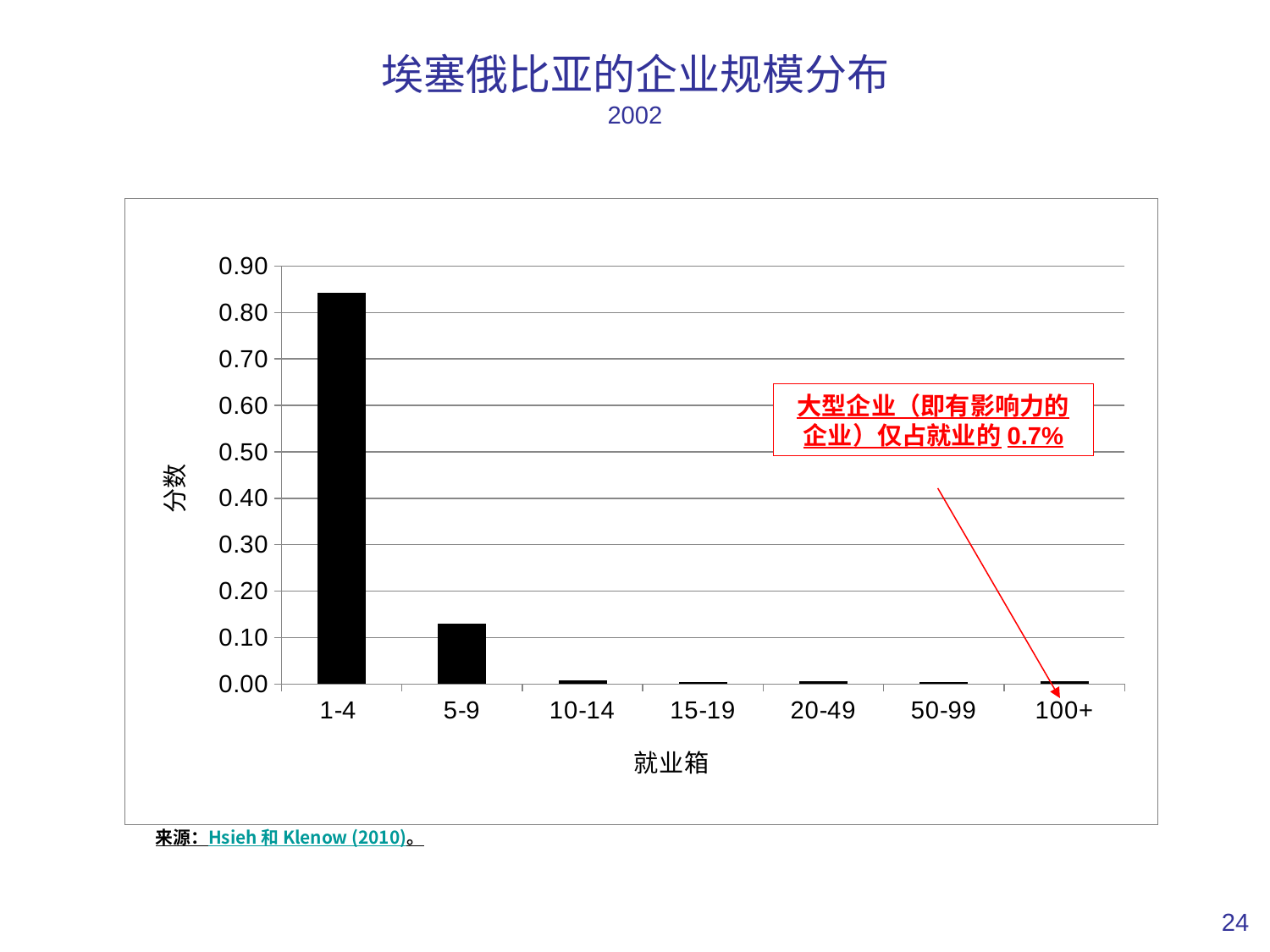

# 埃塞俄比亚的企业规模分布 2002

### Chart

| Category | Fraction |
|---|---|
| 1-4  | 0.843198458659921 |
| 5-9 | 0.129341176911809 |
| 10-14 | 0.0077232274954528 |
| 15-19 | 0.00394107082072482 |
| 20-49 | 0.00680152544867028 |
| 50-99 | 0.00333719706593639 |
| 100+ | 0.00565734359749211 |
大型企业（即有影响力的企业）仅占就业的0.7%
来源：Hsieh 和 Klenow (2010)。

24